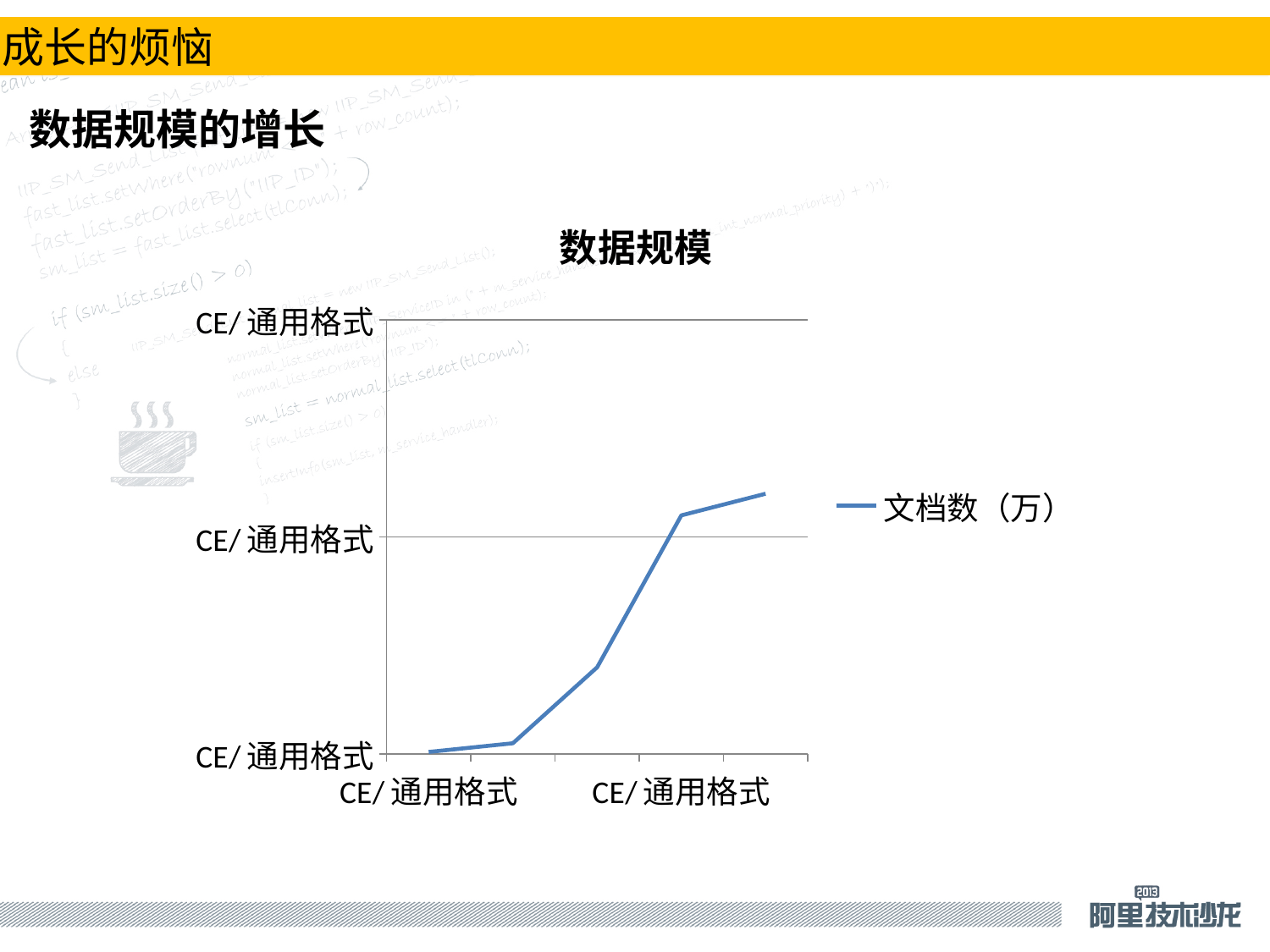

成长的烦恼
数据规模的增长

### Chart: 数据规模

| Category | 文档数（万） |
|---|---|
| 2009 | 10000.0 |
| 2010 | 50000.0 |
| 2011 | 400000.0 |
| 2012 | 1100000.0 |
| 2013 | 1200000.0 |